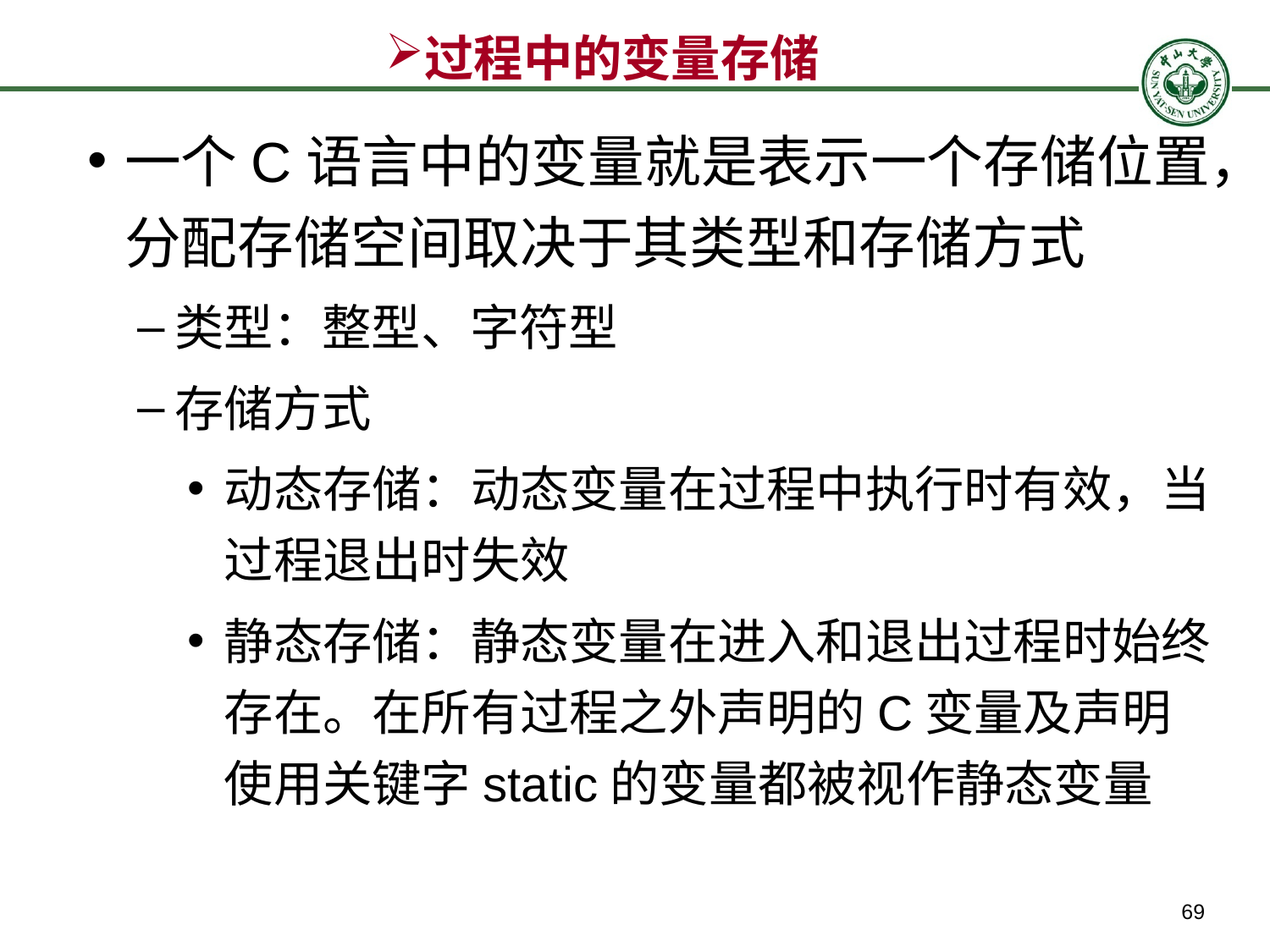

过程中的变量存储
一个C语言中的变量就是表示一个存储位置，分配存储空间取决于其类型和存储方式
类型：整型、字符型
存储方式
动态存储：动态变量在过程中执行时有效，当过程退出时失效
静态存储：静态变量在进入和退出过程时始终存在。在所有过程之外声明的C变量及声明使用关键字static的变量都被视作静态变量